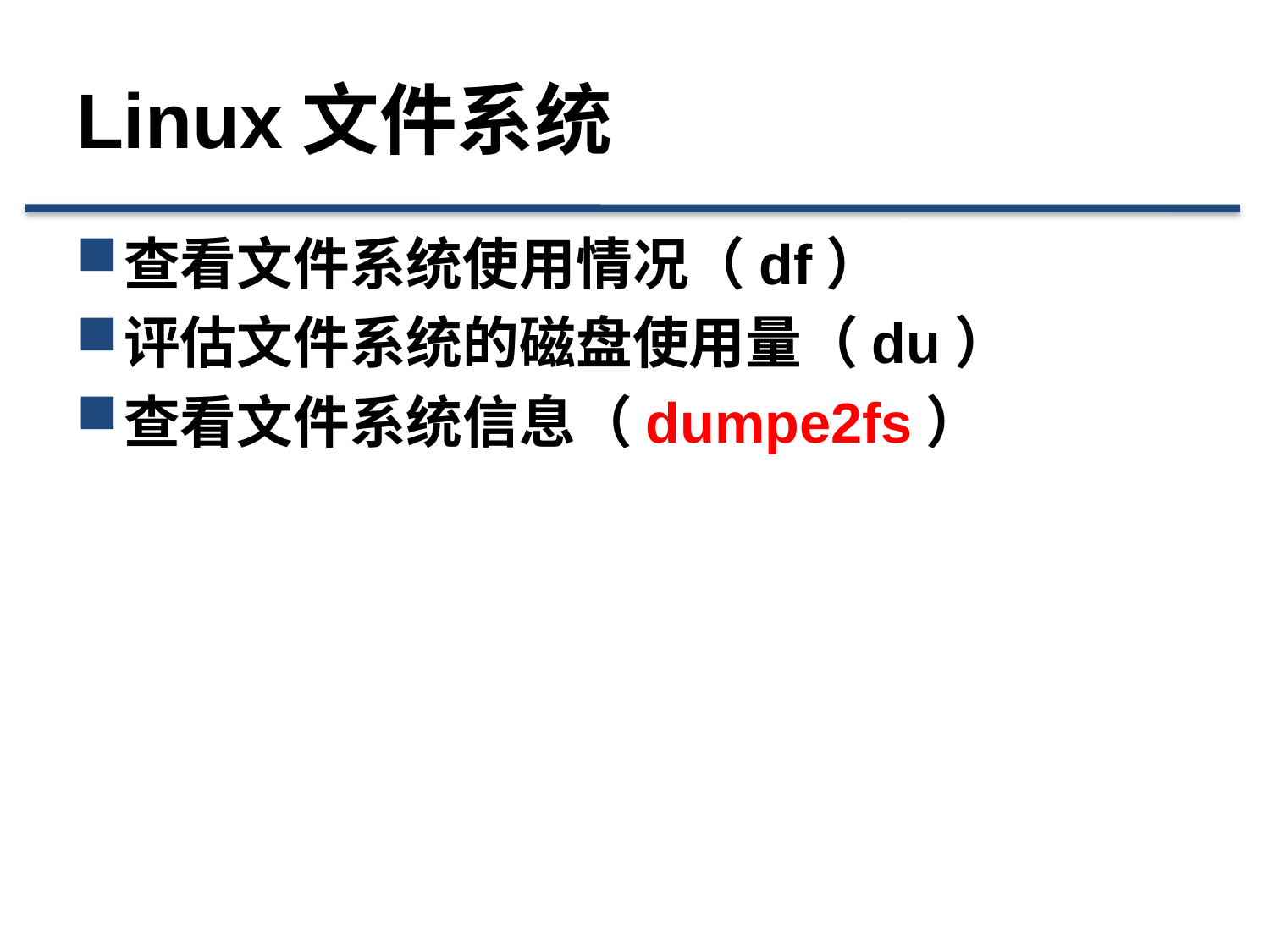

# Linux文件系统
查看文件系统使用情况（df）
评估文件系统的磁盘使用量（du）
查看文件系统信息（dumpe2fs）